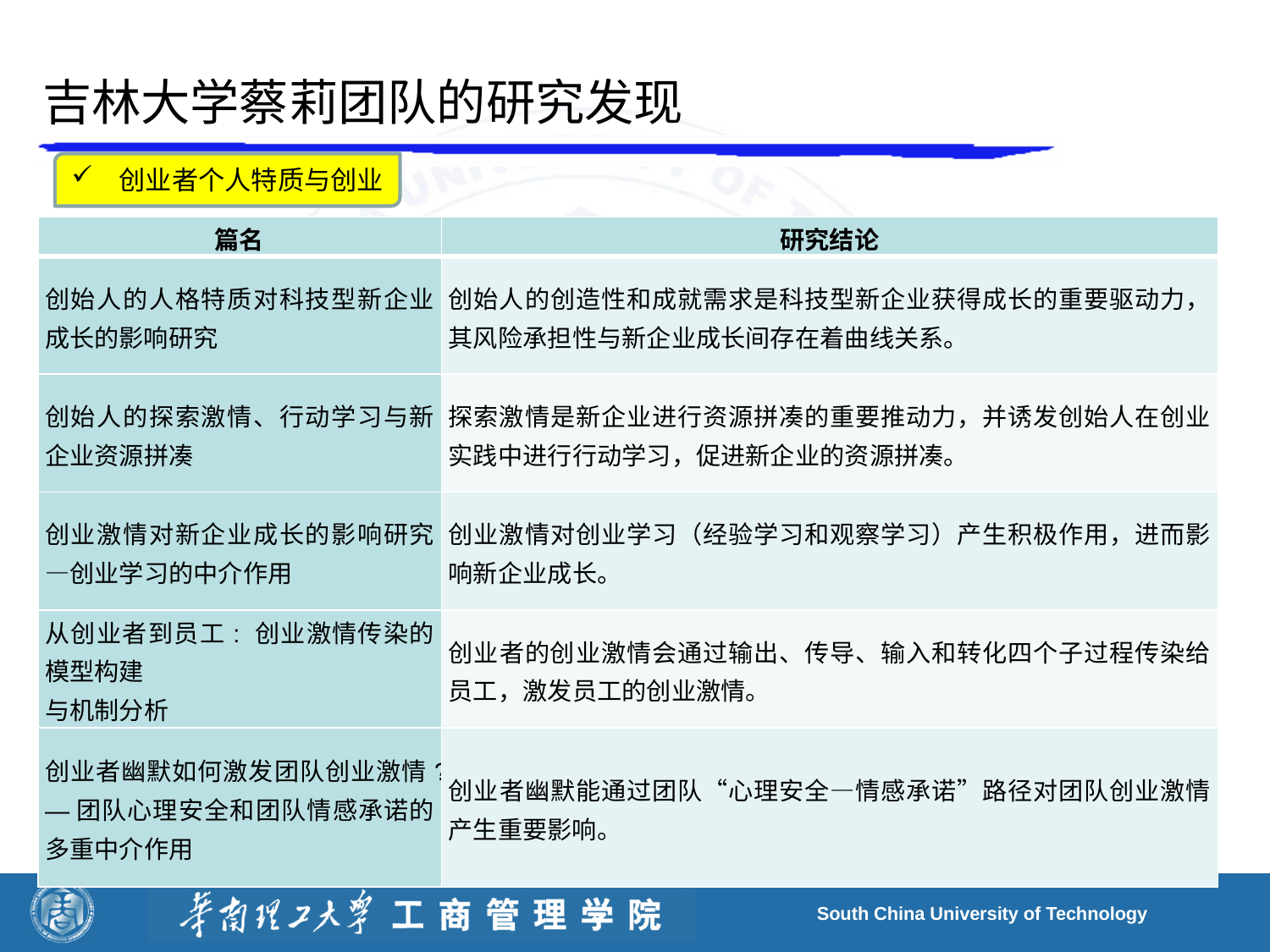

吉林大学蔡莉团队的研究发现
创业者个人特质与创业
| 篇名 | 研究结论 |
| --- | --- |
| 创始人的人格特质对科技型新企业成长的影响研究 | 创始人的创造性和成就需求是科技型新企业获得成长的重要驱动力，其风险承担性与新企业成长间存在着曲线关系。 |
| 创始人的探索激情、行动学习与新企业资源拼凑 | 探索激情是新企业进行资源拼凑的重要推动力，并诱发创始人在创业实践中进行行动学习，促进新企业的资源拼凑。 |
| 创业激情对新企业成长的影响研究—创业学习的中介作用 | 创业激情对创业学习（经验学习和观察学习）产生积极作用，进而影响新企业成长。 |
| 从创业者到员工: 创业激情传染的模型构建 与机制分析 | 创业者的创业激情会通过输出、传导、输入和转化四个子过程传染给员工，激发员工的创业激情。 |
| 创业者幽默如何激发团队创业激情?—团队心理安全和团队情感承诺的多重中介作用 | 创业者幽默能通过团队“心理安全—情感承诺”路径对团队创业激情产生重要影响。 |
South China University of Technology
South China University of Technology